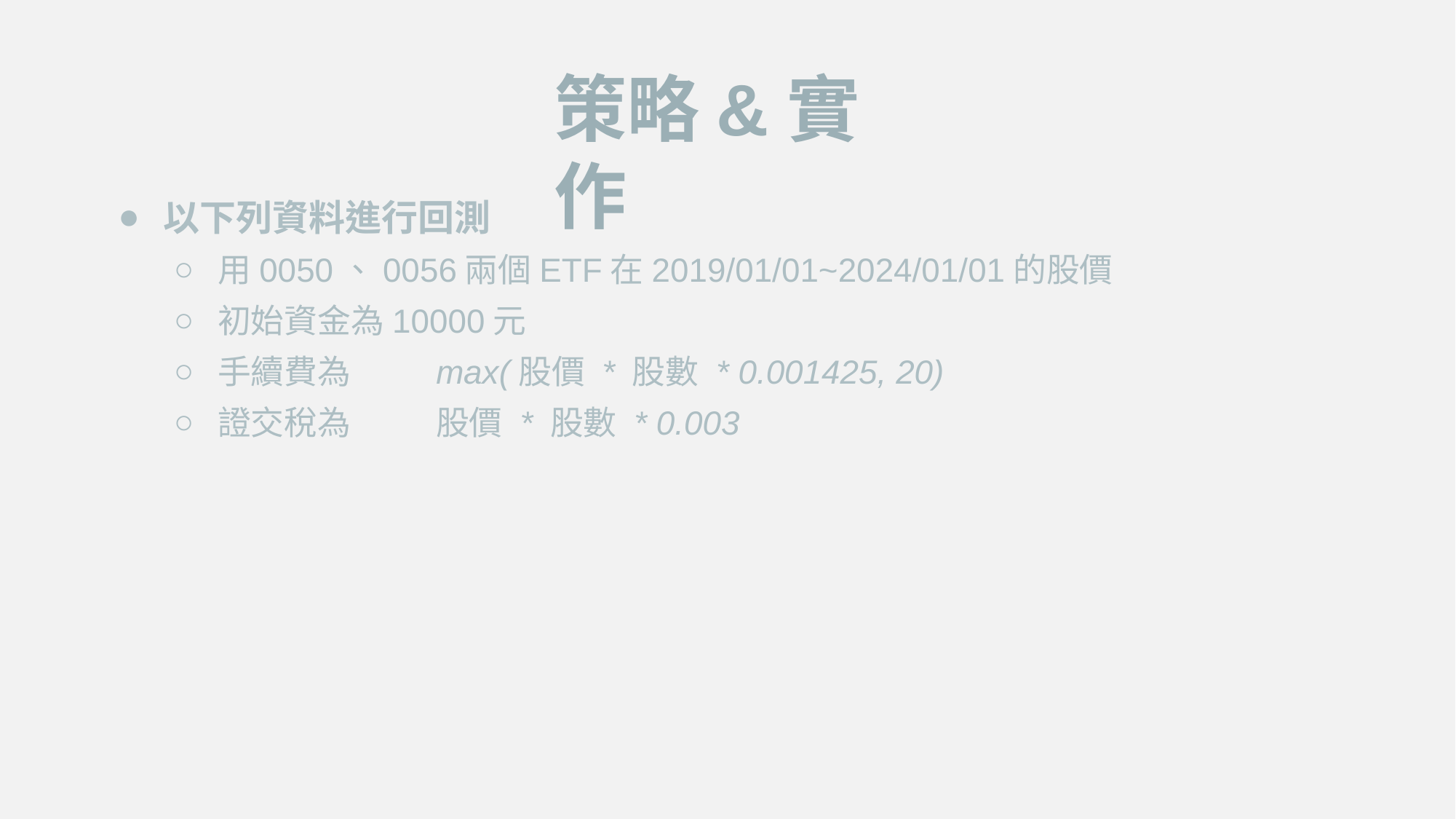

策略&實作
以下列資料進行回測

用0050、0056兩個ETF在2019/01/01~2024/01/01的股價

初始資金為10000元
手續費為	max(股價 * 股數 * 0.001425, 20)
證交稅為	股價 * 股數 * 0.003